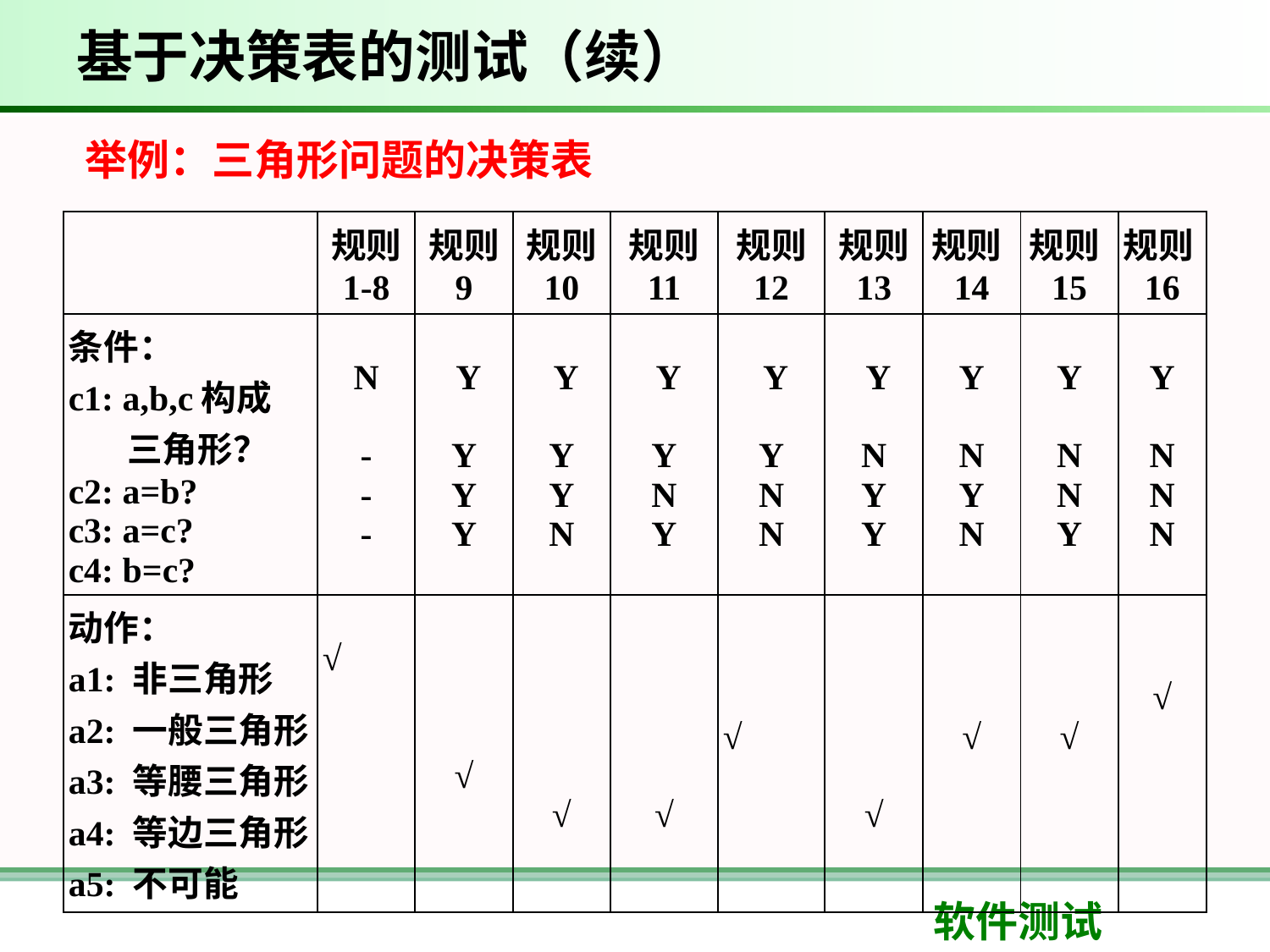

# 基于决策表的测试（续）
举例：三角形问题的决策表
|  | 规则 1-8 | 规则 9 | 规则 10 | 规则 11 | 规则 12 | 规则 13 | 规则14 | 规则15 | 规则16 |
| --- | --- | --- | --- | --- | --- | --- | --- | --- | --- |
| 条件： c1: a,b,c构成 三角形？ c2: a=b? c3: a=c? c4: b=c? | N - - - | Y Y Y Y | Y Y Y N | Y Y N Y | Y Y N N | Y N Y Y | Y N Y N | Y N N Y | Y N N N |
| 动作： a1: 非三角形 a2: 一般三角形 a3: 等腰三角形 a4: 等边三角形 a5: 不可能 | √ | √ | √ | √ | √ | √ | √ | √ | √ |